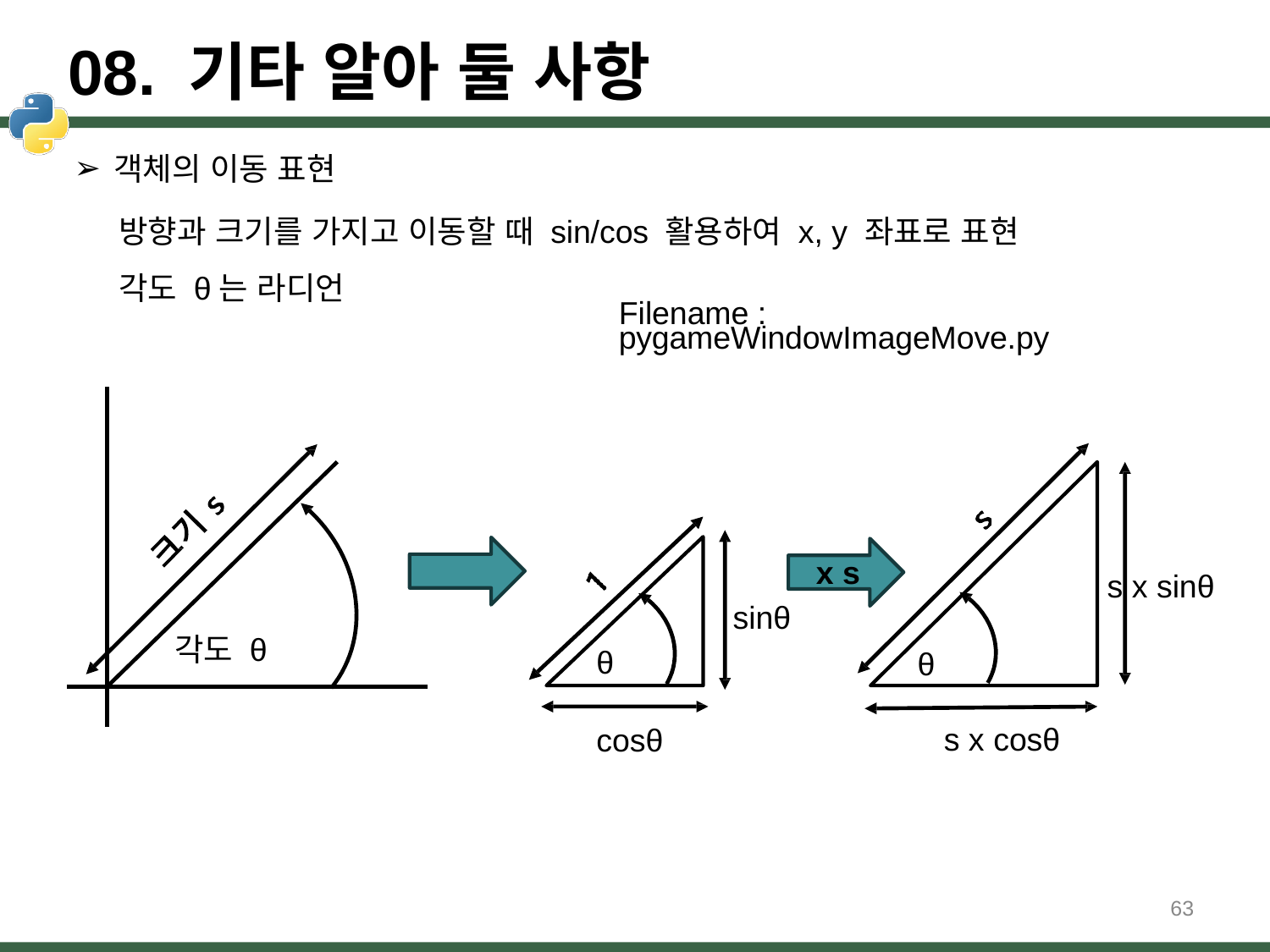

# 08. 기타 알아 둘 사항

객체의 이동 표현
방향과 크기를 가지고 이동할 때 sin/cos 활용하여 x, y 좌표로 표현  각도 θ는 라디언
Filename : pygameWindowImageMove.py

x s
s x sinθ

sinθ
각도 θ
θ
θ

s x cosθ
cosθ
63